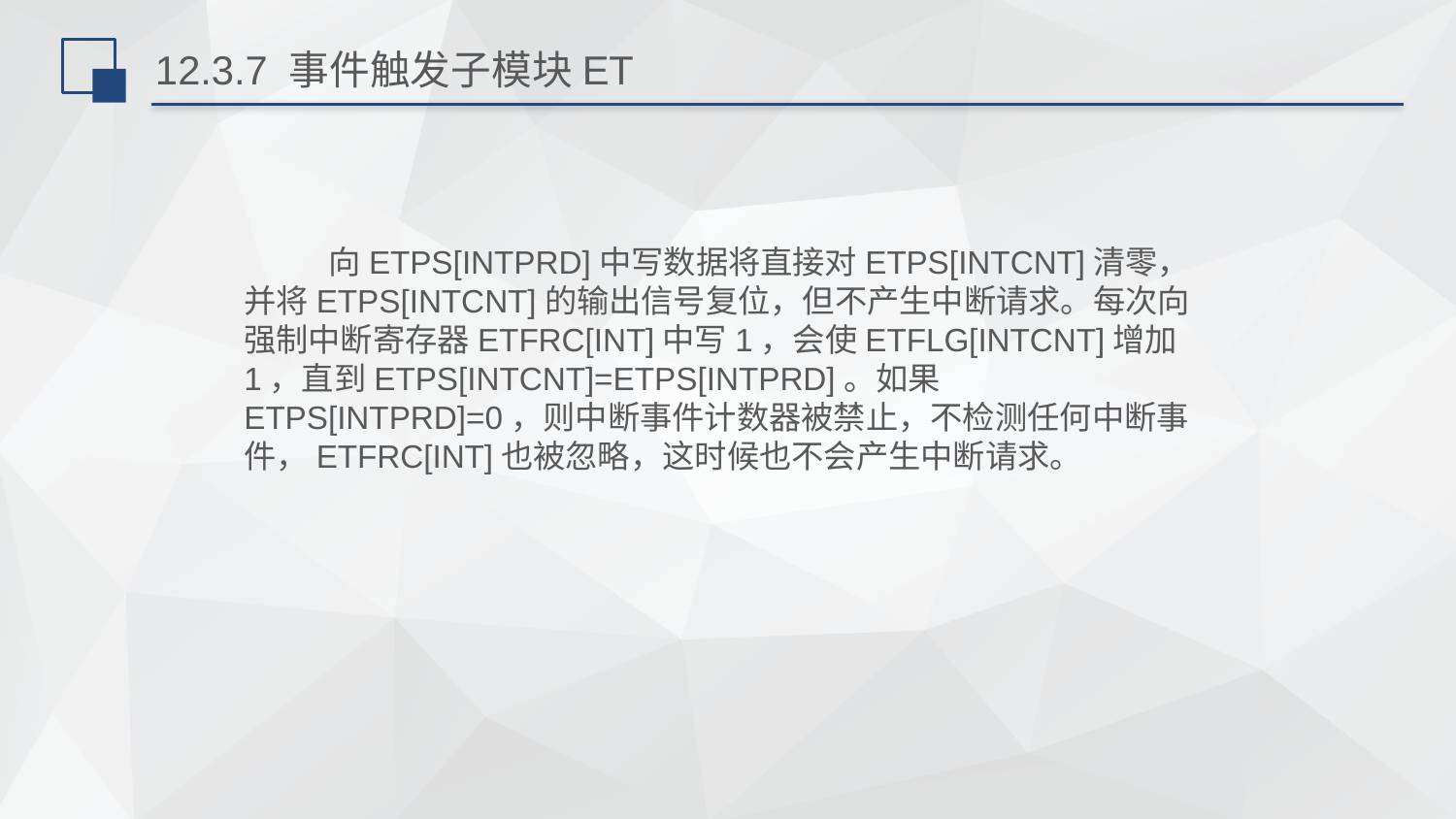

# 12.3.7 事件触发子模块ET
向ETPS[INTPRD]中写数据将直接对ETPS[INTCNT]清零，并将ETPS[INTCNT]的输出信号复位，但不产生中断请求。每次向强制中断寄存器ETFRC[INT]中写1，会使ETFLG[INTCNT]增加1，直到ETPS[INTCNT]=ETPS[INTPRD]。如果ETPS[INTPRD]=0，则中断事件计数器被禁止，不检测任何中断事件，ETFRC[INT]也被忽略，这时候也不会产生中断请求。